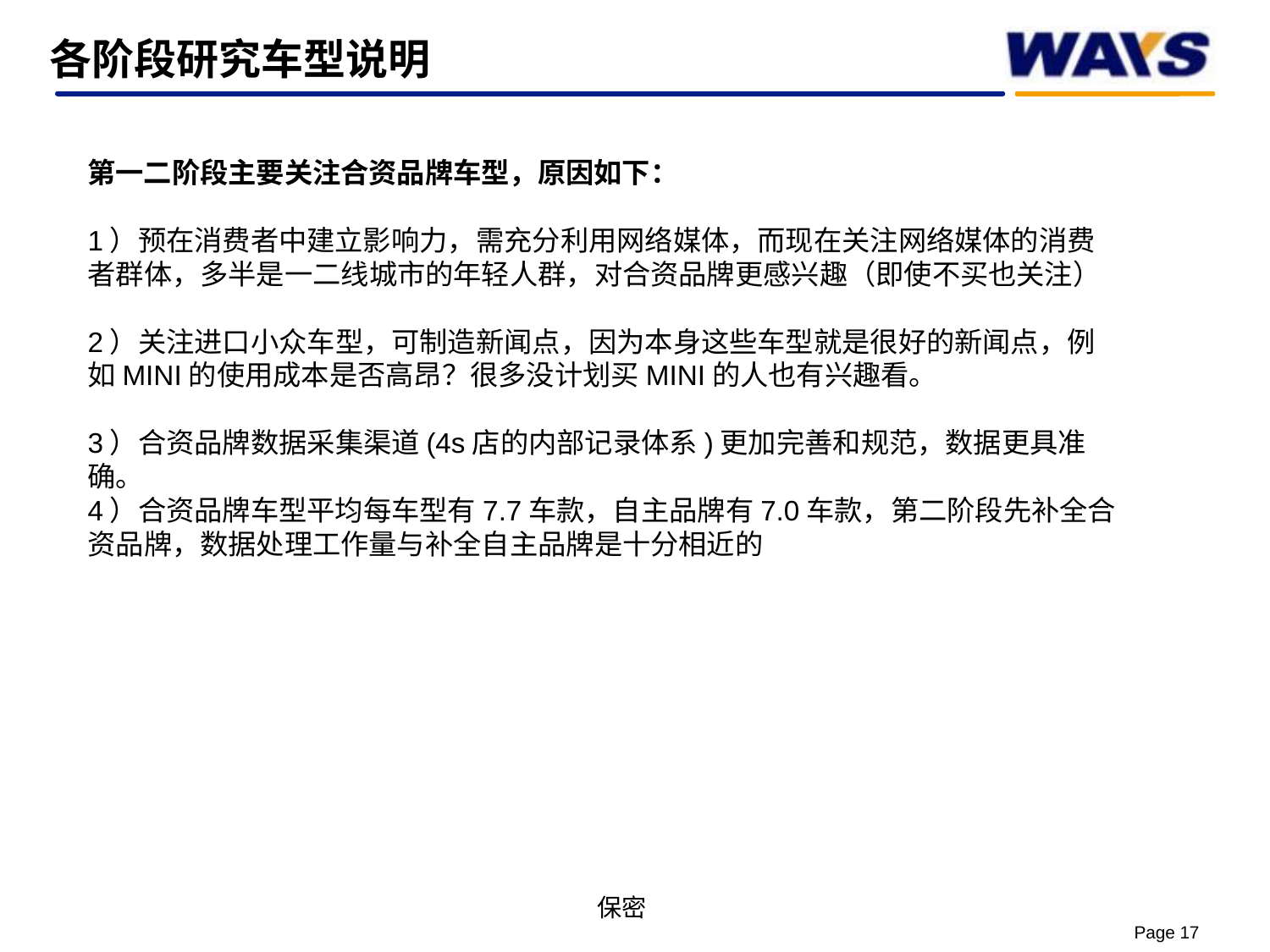

各阶段研究车型说明
第一二阶段主要关注合资品牌车型，原因如下：

1）预在消费者中建立影响力，需充分利用网络媒体，而现在关注网络媒体的消费者群体，多半是一二线城市的年轻人群，对合资品牌更感兴趣（即使不买也关注）

2）关注进口小众车型，可制造新闻点，因为本身这些车型就是很好的新闻点，例如MINI的使用成本是否高昂？很多没计划买MINI的人也有兴趣看。

3）合资品牌数据采集渠道(4s店的内部记录体系)更加完善和规范，数据更具准确。
4）合资品牌车型平均每车型有7.7车款，自主品牌有7.0车款，第二阶段先补全合资品牌，数据处理工作量与补全自主品牌是十分相近的